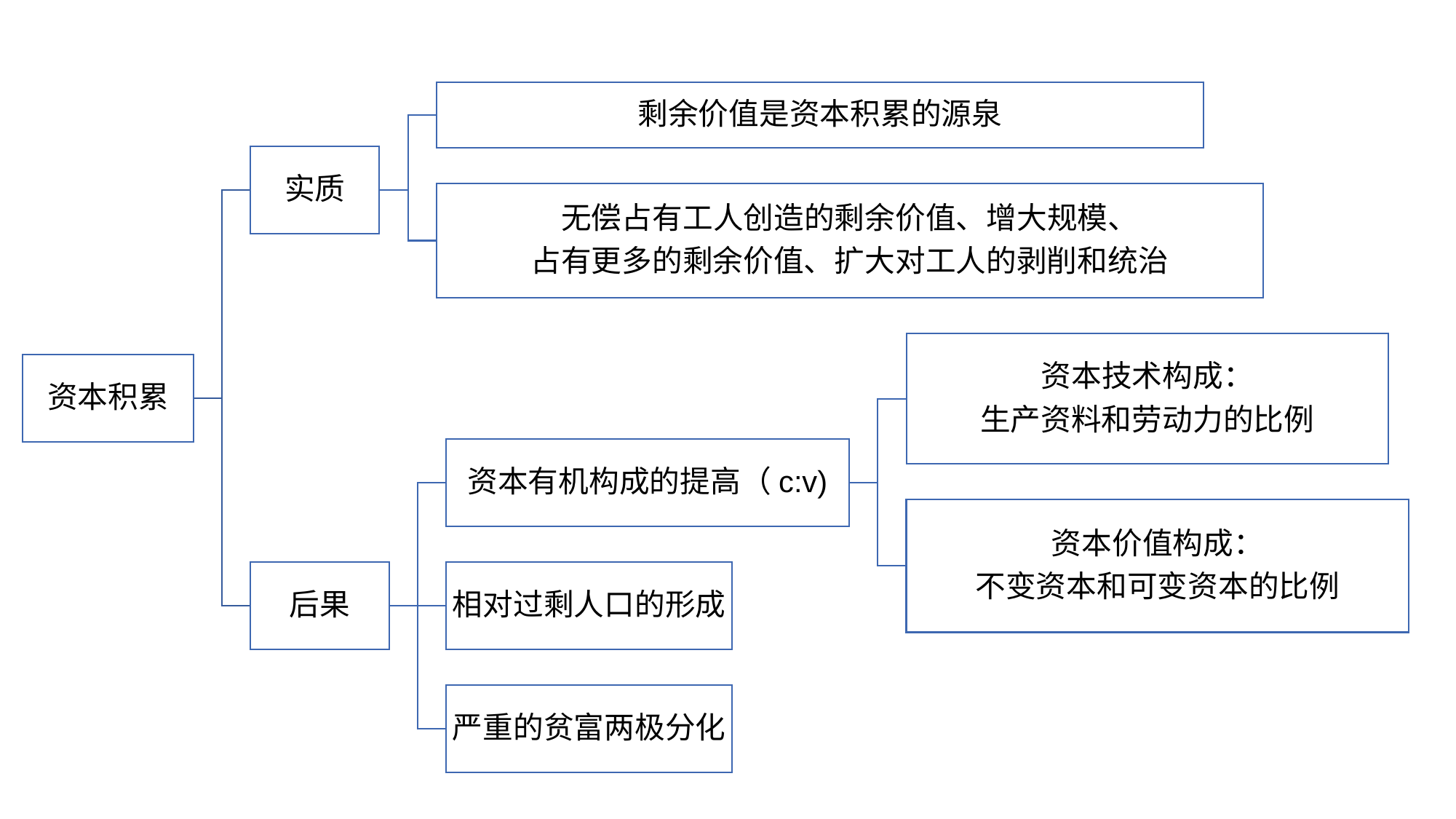

资本积累
实质
剩余价值是资本积累的源泉
无偿占有工人创造的剩余价值、增大规模、
占有更多的剩余价值、扩大对工人的剥削和统治
后果
资本有机构成的提高（c:v)
资本技术构成：
生产资料和劳动力的比例
资本价值构成：
不变资本和可变资本的比例
相对过剩人口的形成
严重的贫富两极分化